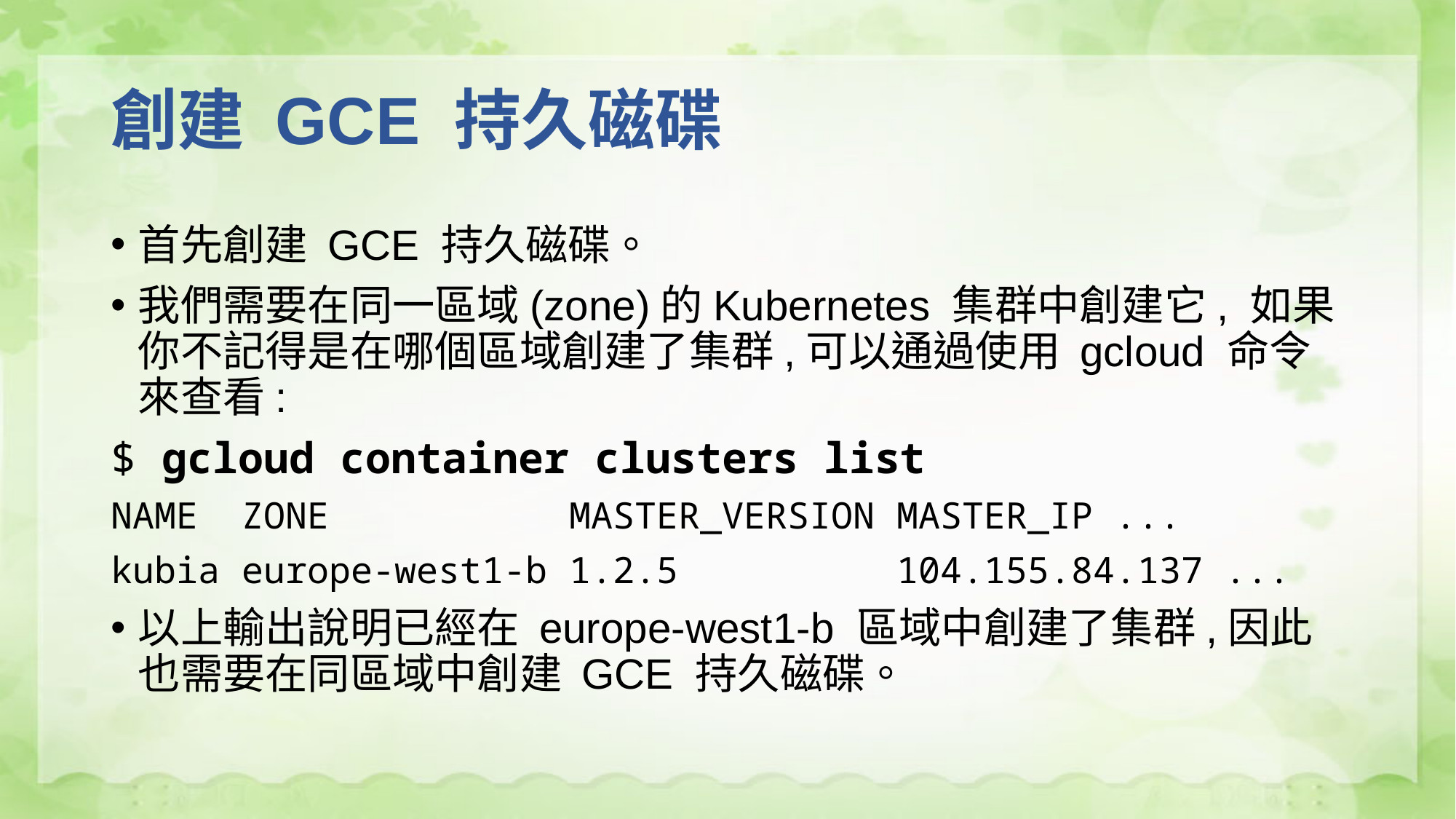

# 創建 GCE 持久磁碟
首先創建 GCE 持久磁碟。
我們需要在同一區域(zone)的Kubernetes 集群中創建它, 如果你不記得是在哪個區域創建了集群,可以通過使用 gcloud 命令來查看:
$ gcloud container clusters list
NAME  ZONE           MASTER_VERSION MASTER_IP ...
kubia europe-west1-b 1.2.5          104.155.84.137 ...
以上輸出說明已經在 europe-west1-b 區域中創建了集群,因此也需要在同區域中創建 GCE 持久磁碟。